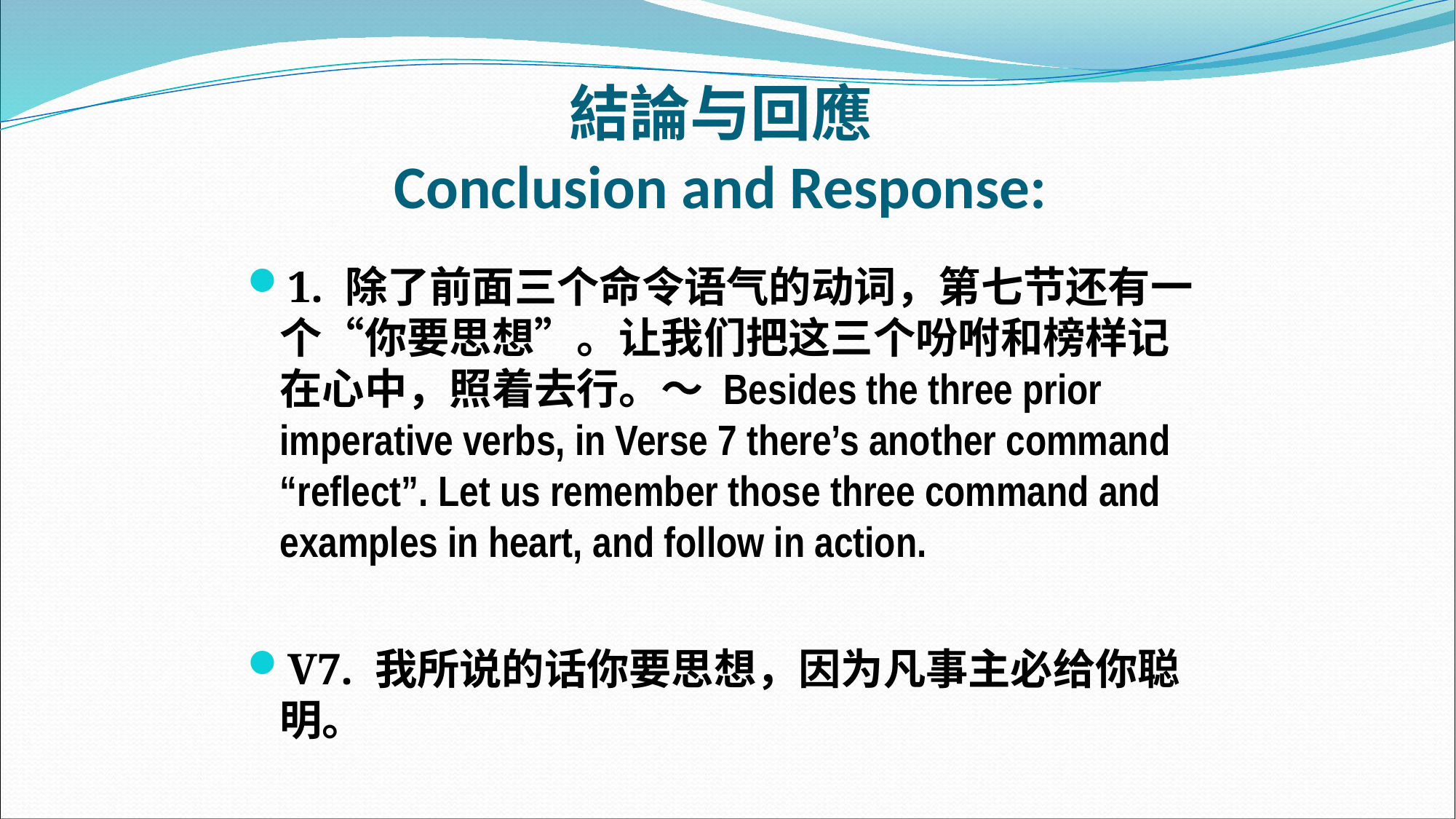

# 結論与回應 Conclusion and Response:
1. 除了前面三个命令语气的动词，第七节还有一个“你要思想”。让我们把这三个吩咐和榜样记在心中，照着去行。～ Besides the three prior imperative verbs, in Verse 7 there’s another command “reflect”. Let us remember those three command and examples in heart, and follow in action.

V7. 我所说的话你要思想，因为凡事主必给你聪明。